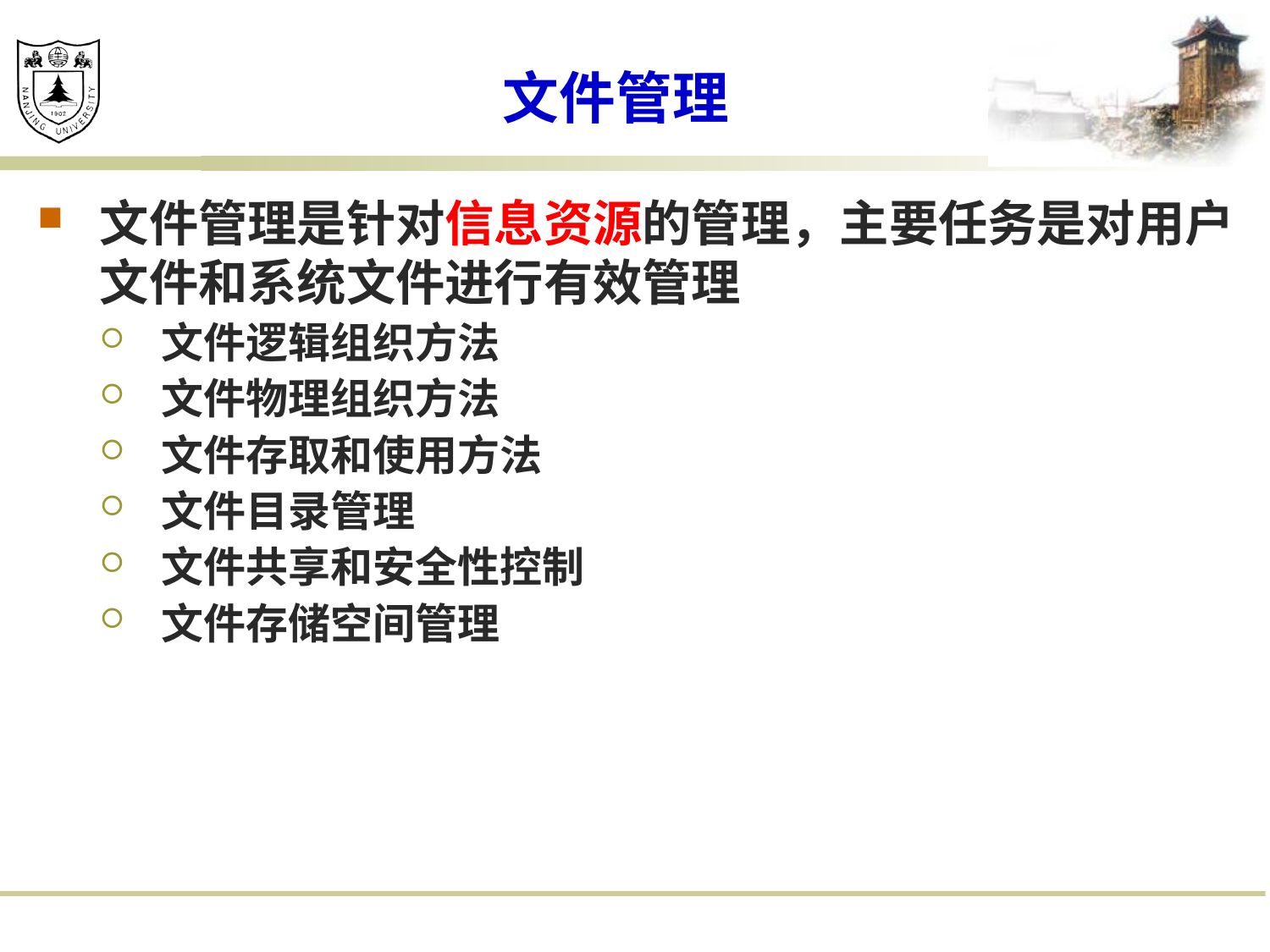

# 文件管理
文件管理是针对信息资源的管理，主要任务是对用户文件和系统文件进行有效管理
文件逻辑组织方法
文件物理组织方法
文件存取和使用方法
文件目录管理
文件共享和安全性控制
文件存储空间管理
40